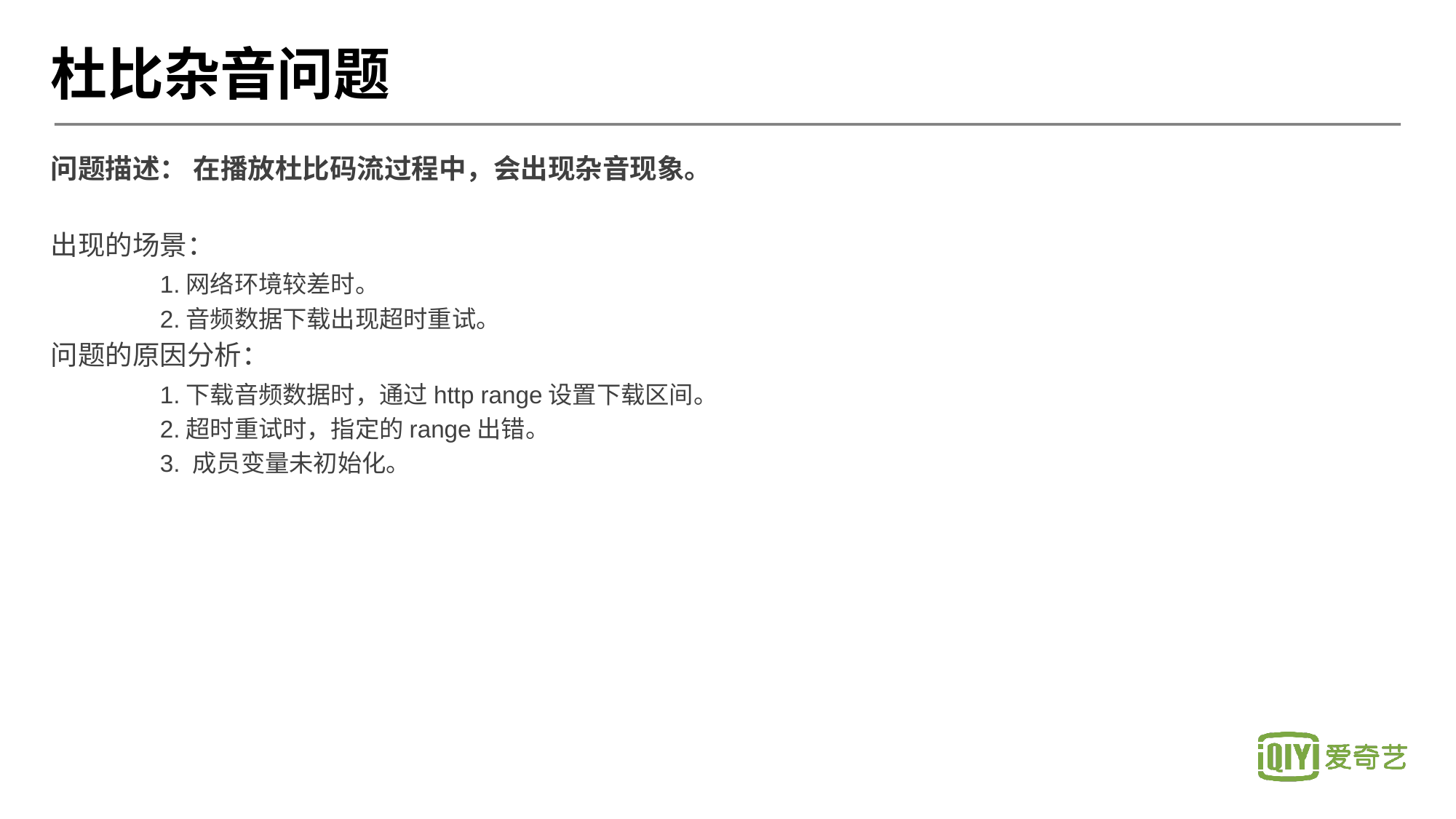

# 杜比杂音问题
问题描述： 在播放杜比码流过程中，会出现杂音现象。

出现的场景：
	1.网络环境较差时。
	2.音频数据下载出现超时重试。
问题的原因分析：
	1.下载音频数据时，通过http range设置下载区间。
	2.超时重试时，指定的range出错。
	3. 成员变量未初始化。